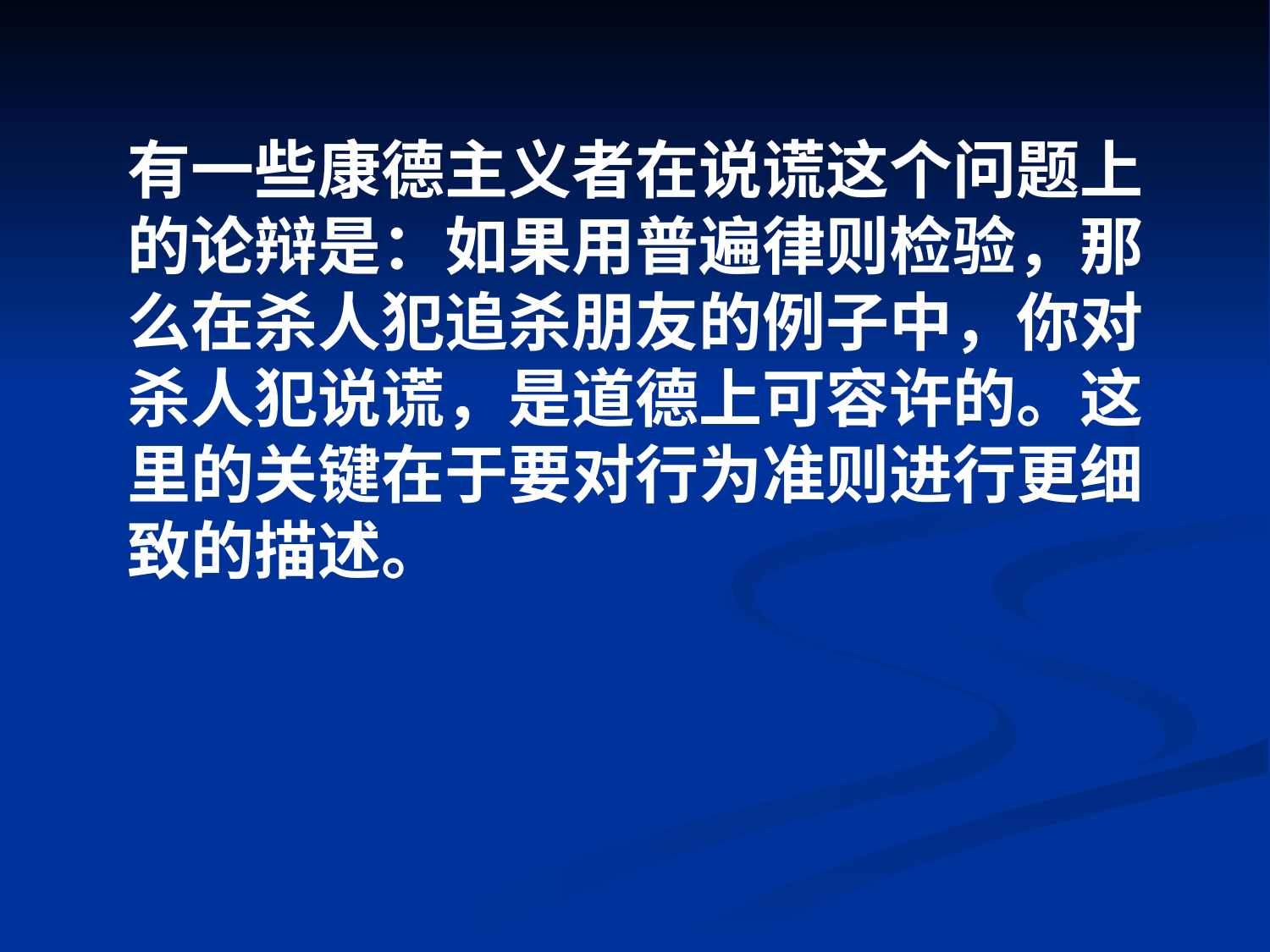

有一些康德主义者在说谎这个问题上的论辩是：如果用普遍律则检验，那么在杀人犯追杀朋友的例子中，你对杀人犯说谎，是道德上可容许的。这里的关键在于要对行为准则进行更细致的描述。